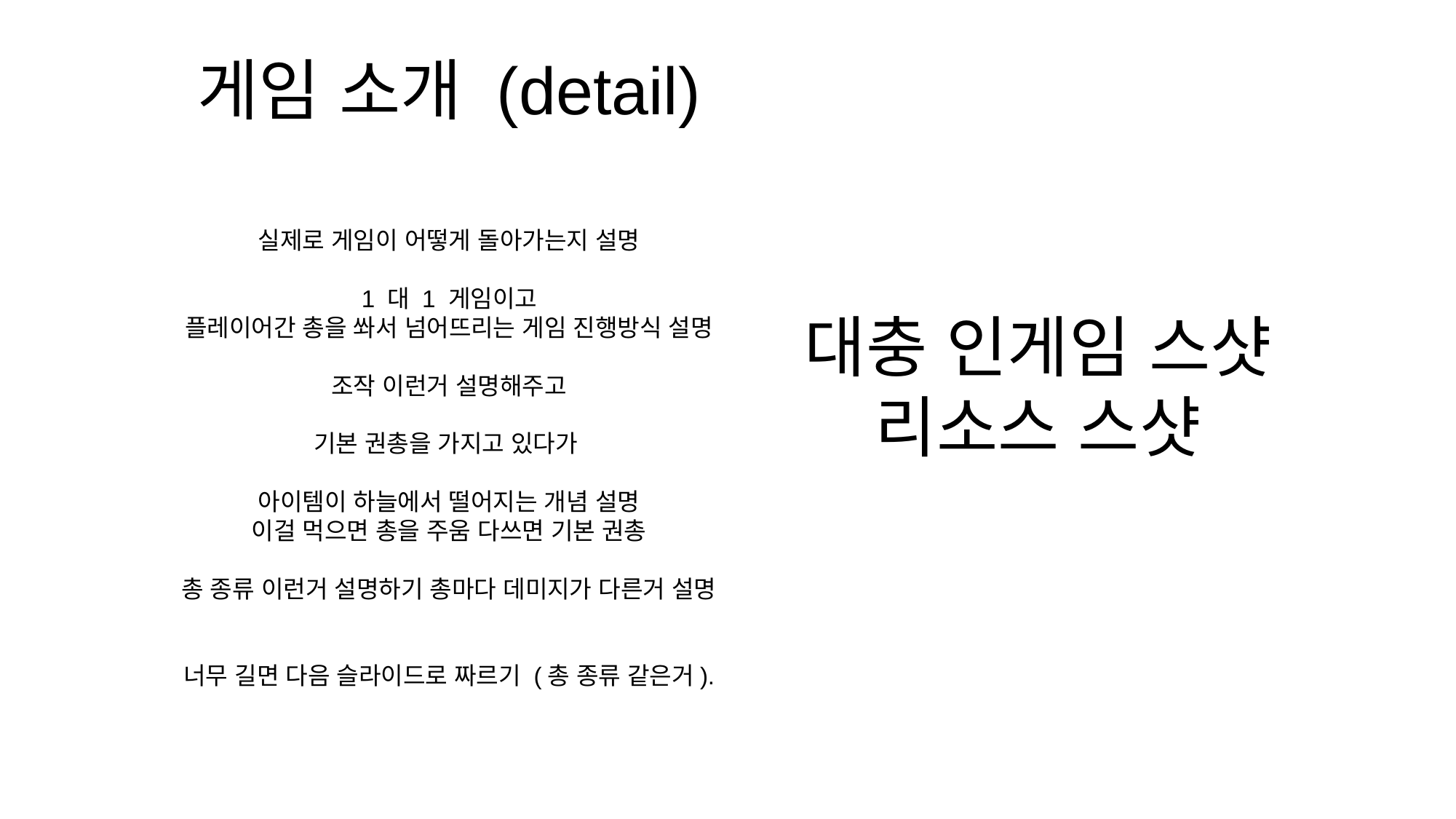

게임 소개 (detail)
실제로 게임이 어떻게 돌아가는지 설명

1 대 1 게임이고
플레이어간 총을 쏴서 넘어뜨리는 게임 진행방식 설명

조작 이런거 설명해주고

기본 권총을 가지고 있다가

아이템이 하늘에서 떨어지는 개념 설명
이걸 먹으면 총을 주움 다쓰면 기본 권총

총 종류 이런거 설명하기 총마다 데미지가 다른거 설명

너무 길면 다음 슬라이드로 짜르기 (총 종류 같은거).

대충 인게임 스샷
리소스 스샷